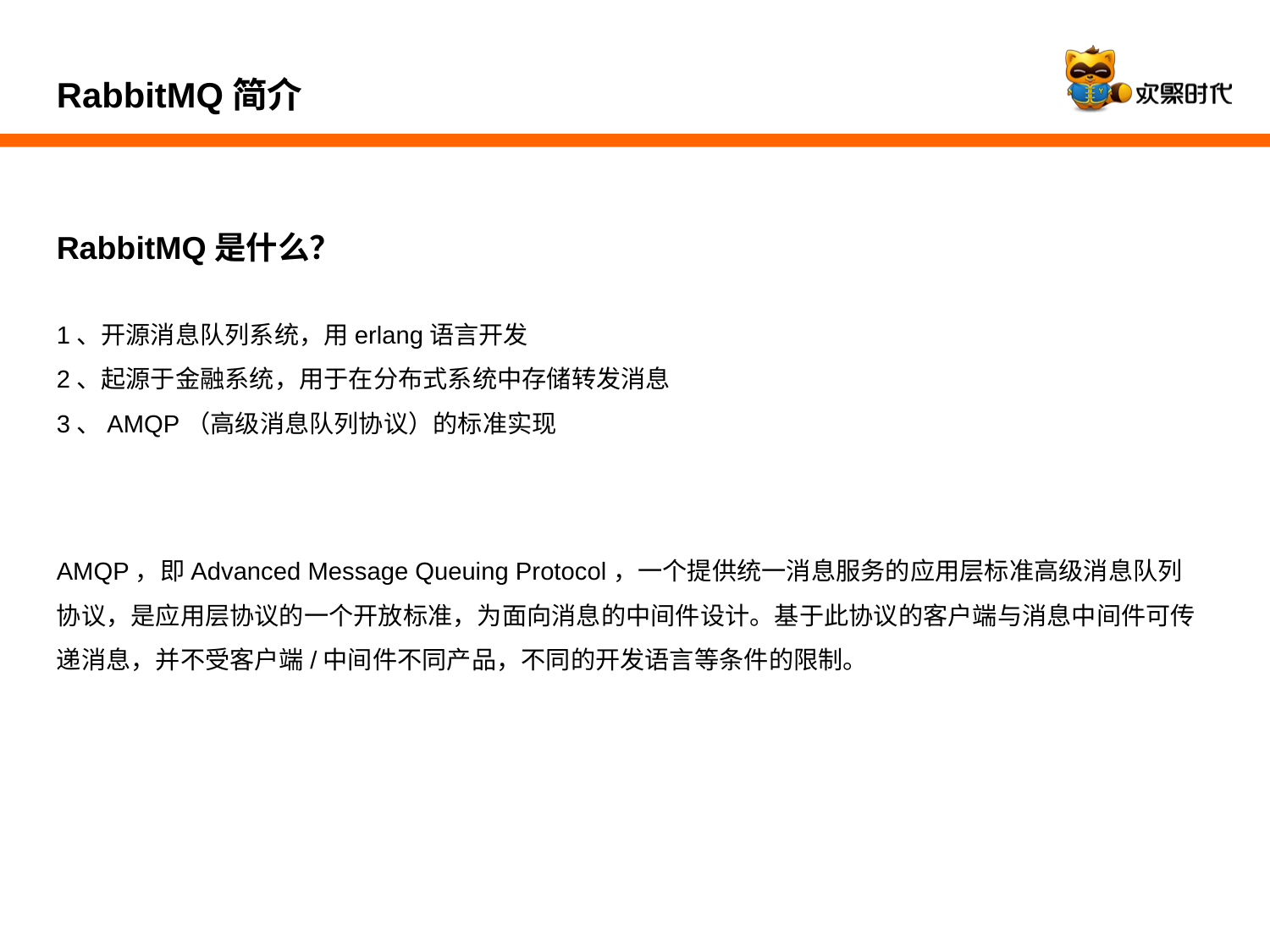

RabbitMQ简介
RabbitMQ是什么？

1、开源消息队列系统，用erlang语言开发
2、起源于金融系统，用于在分布式系统中存储转发消息
3、AMQP（高级消息队列协议）的标准实现

AMQP，即Advanced Message Queuing Protocol，一个提供统一消息服务的应用层标准高级消息队列协议，是应用层协议的一个开放标准，为面向消息的中间件设计。基于此协议的客户端与消息中间件可传递消息，并不受客户端/中间件不同产品，不同的开发语言等条件的限制。